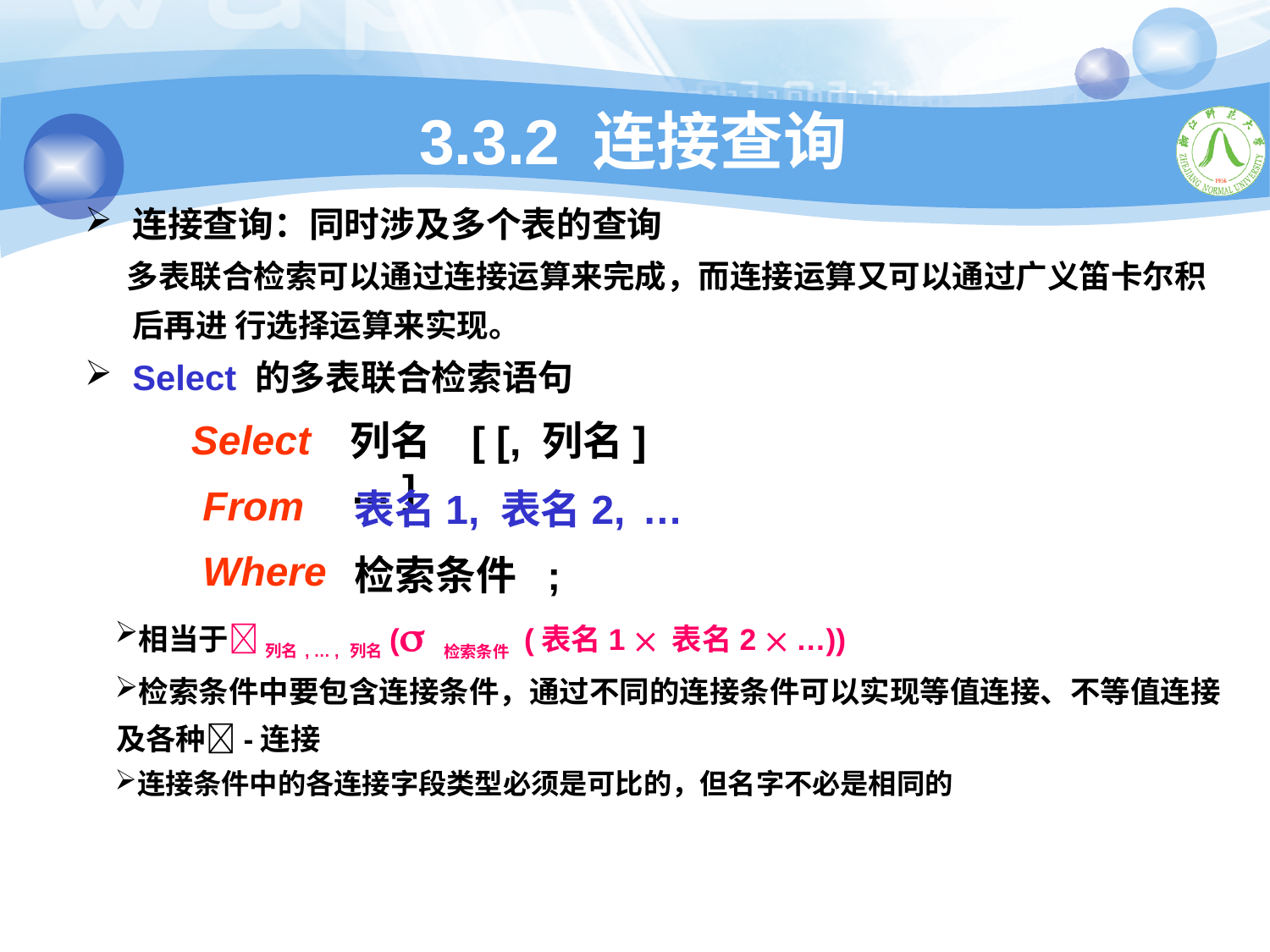

3.3.2 连接查询
连接查询：同时涉及多个表的查询
      多表联合检索可以通过连接运算来完成，而连接运算又可以通过广义笛卡尔积后再进 行选择运算来实现。
Select 的多表联合检索语句
Select  From  Where
列名	[ [, 列名] … ]
表名1, 表名2,	…
检索条件 ;
相当于Π 列名, … , 列名(σ 检索条件 (表名1 × 表名2 × …))
检索条件中要包含连接条件，通过不同的连接条件可以实现等值连接、不等值连接及各种θ-连接
连接条件中的各连接字段类型必须是可比的，但名字不必是相同的